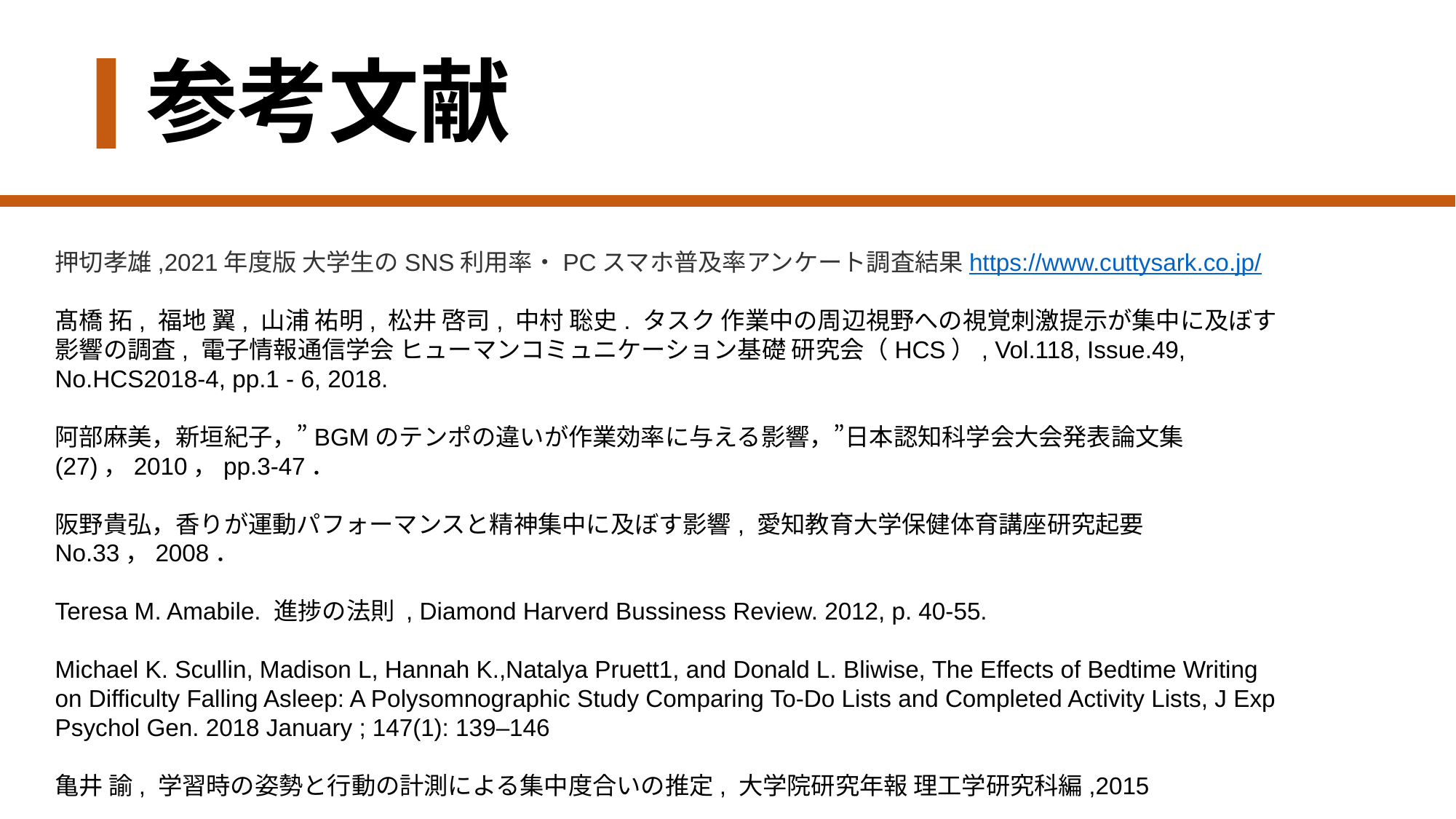

参考文献

押切孝雄,2021年度版 大学生のSNS利用率・PCスマホ普及率アンケート調査結果https://www.cuttysark.co.jp/

髙橋 拓, 福地 翼, 山浦 祐明, 松井 啓司, 中村 聡史. タスク 作業中の周辺視野への視覚刺激提示が集中に及ぼす影響の調査, 電子情報通信学会 ヒューマンコミュニケーション基礎 研究会（HCS）, Vol.118, Issue.49, No.HCS2018-4, pp.1 - 6, 2018.

阿部麻美，新垣紀子，”BGMのテンポの違いが作業効率に与える影響，”日本認知科学会大会発表論文集(27)，2010，pp.3-47．

阪野貴弘，香りが運動パフォーマンスと精神集中に及ぼす影響, 愛知教育大学保健体育講座研究起要 No.33，2008．

Teresa M. Amabile. 進捗の法則 , Diamond Harverd Bussiness Review. 2012, p. 40-55.

Michael K. Scullin, Madison L, Hannah K.,Natalya Pruett1, and Donald L. Bliwise, The Effects of Bedtime Writing on Difficulty Falling Asleep: A Polysomnographic Study Comparing To-Do Lists and Completed Activity Lists, J Exp Psychol Gen. 2018 January ; 147(1): 139–146

亀井 諭, 学習時の姿勢と行動の計測による集中度合いの推定, 大学院研究年報 理工学研究科編,2015